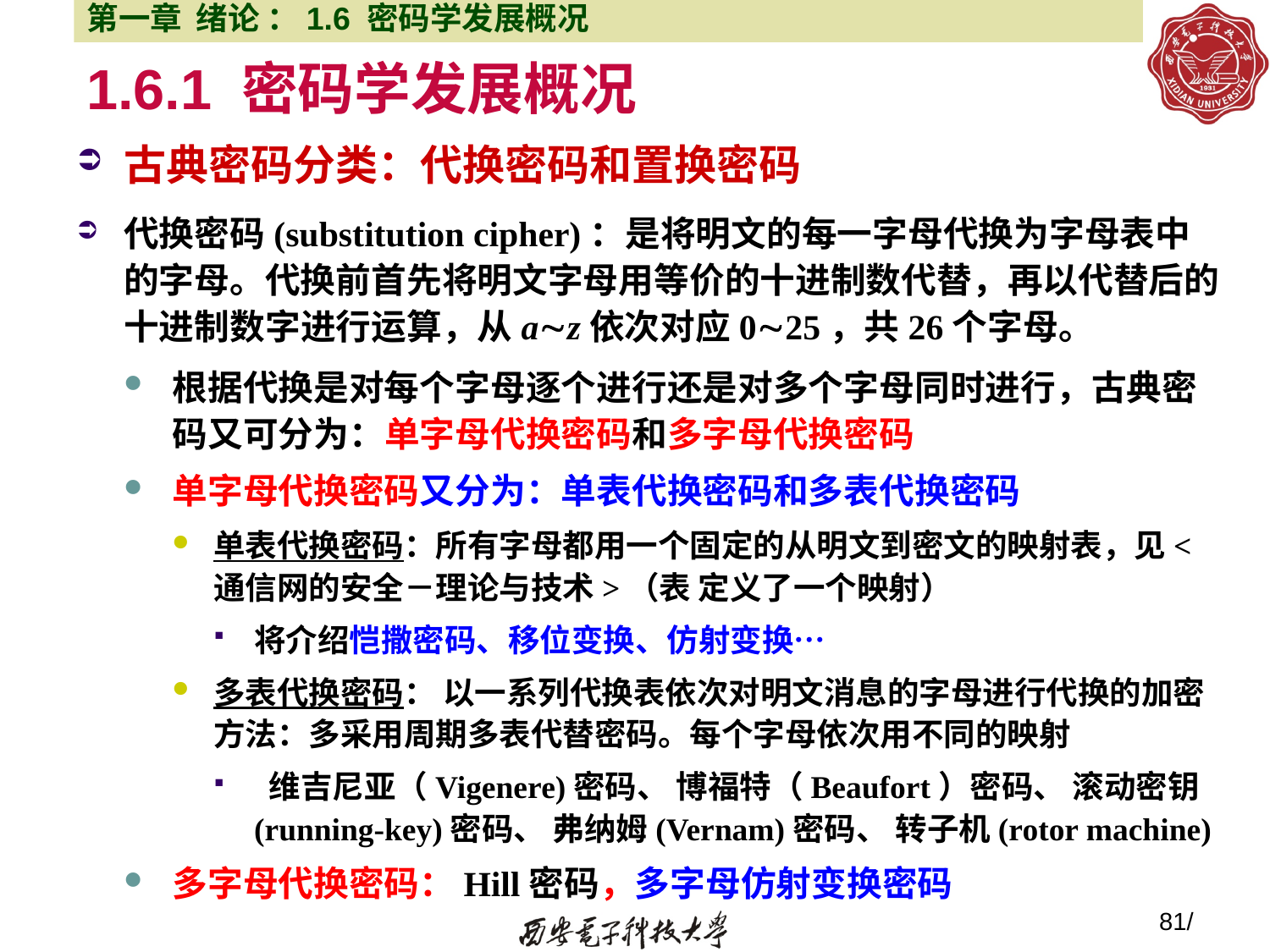

第一章  绪论 ：1.6 密码学发展概况
# 1.6.1 密码学发展概况
古典密码分类：代换密码和置换密码
代换密码(substitution cipher)：是将明文的每一字母代换为字母表中的字母。代换前首先将明文字母用等价的十进制数代替，再以代替后的十进制数字进行运算，从a∼z依次对应0∼25，共26个字母。
根据代换是对每个字母逐个进行还是对多个字母同时进行，古典密码又可分为：单字母代换密码和多字母代换密码
单字母代换密码又分为：单表代换密码和多表代换密码
单表代换密码：所有字母都用一个固定的从明文到密文的映射表，见<通信网的安全－理论与技术>（表 定义了一个映射）
将介绍恺撒密码、移位变换、仿射变换…
多表代换密码： 以一系列代换表依次对明文消息的字母进行代换的加密方法：多采用周期多表代替密码。每个字母依次用不同的映射
 维吉尼亚（Vigenere)密码、 博福特（Beaufort）密码、 滚动密钥(running-key)密码、 弗纳姆(Vernam)密码、 转子机(rotor machine)
多字母代换密码：Hill密码，多字母仿射变换密码
81/